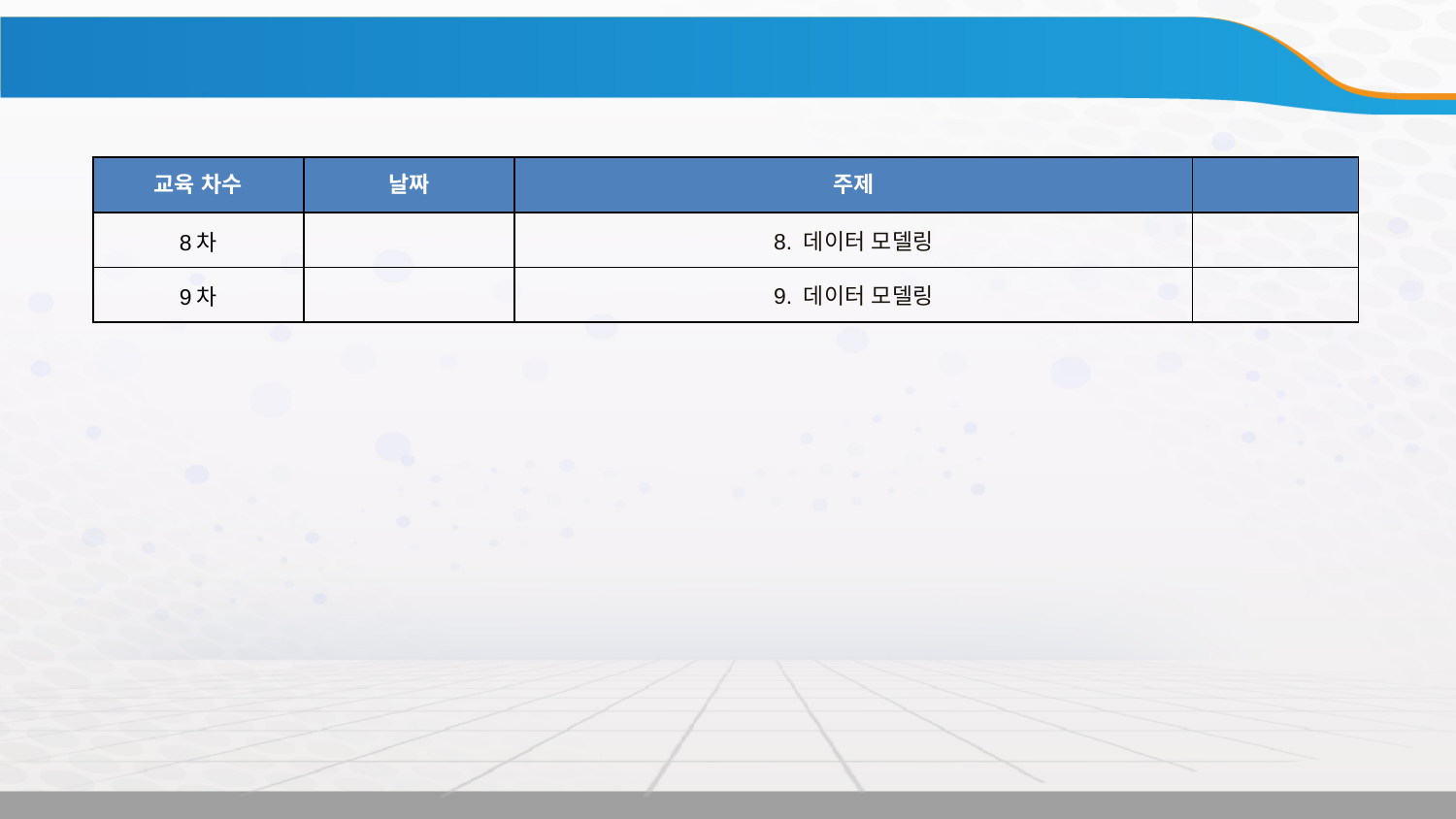

| 교육 차수 | 날짜 | 주제 |  |
| --- | --- | --- | --- |
| 8차 |  | 8. 데이터 모델링 |  |
| 9차 |  | 9. 데이터 모델링 |  |